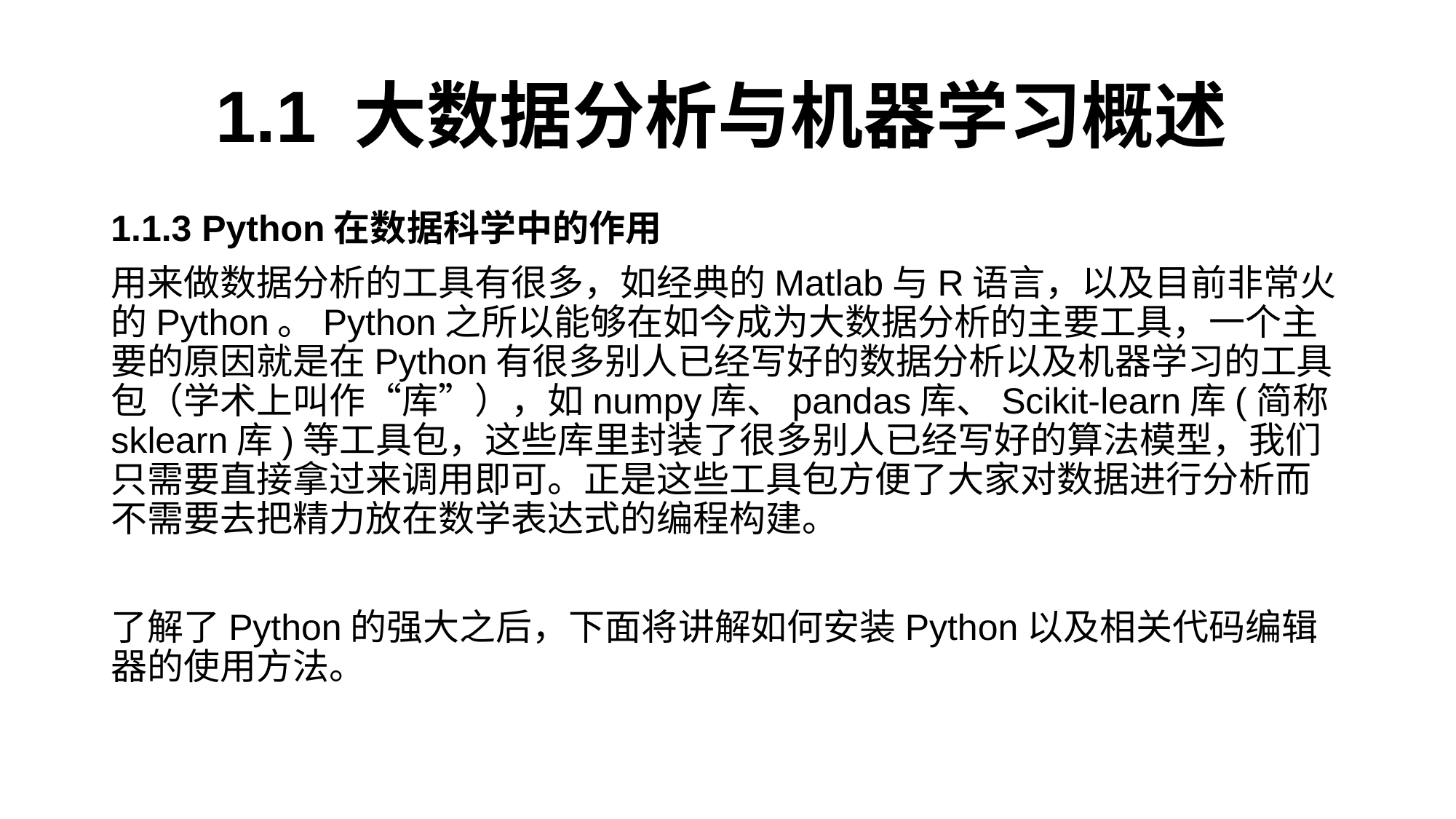

# 1.1 大数据分析与机器学习概述
1.1.3 Python在数据科学中的作用
用来做数据分析的工具有很多，如经典的Matlab与R语言，以及目前非常火的Python。Python之所以能够在如今成为大数据分析的主要工具，一个主要的原因就是在Python有很多别人已经写好的数据分析以及机器学习的工具包（学术上叫作“库”），如numpy库、pandas库、Scikit-learn库(简称sklearn库)等工具包，这些库里封装了很多别人已经写好的算法模型，我们只需要直接拿过来调用即可。正是这些工具包方便了大家对数据进行分析而不需要去把精力放在数学表达式的编程构建。

了解了Python的强大之后，下面将讲解如何安装Python以及相关代码编辑器的使用方法。